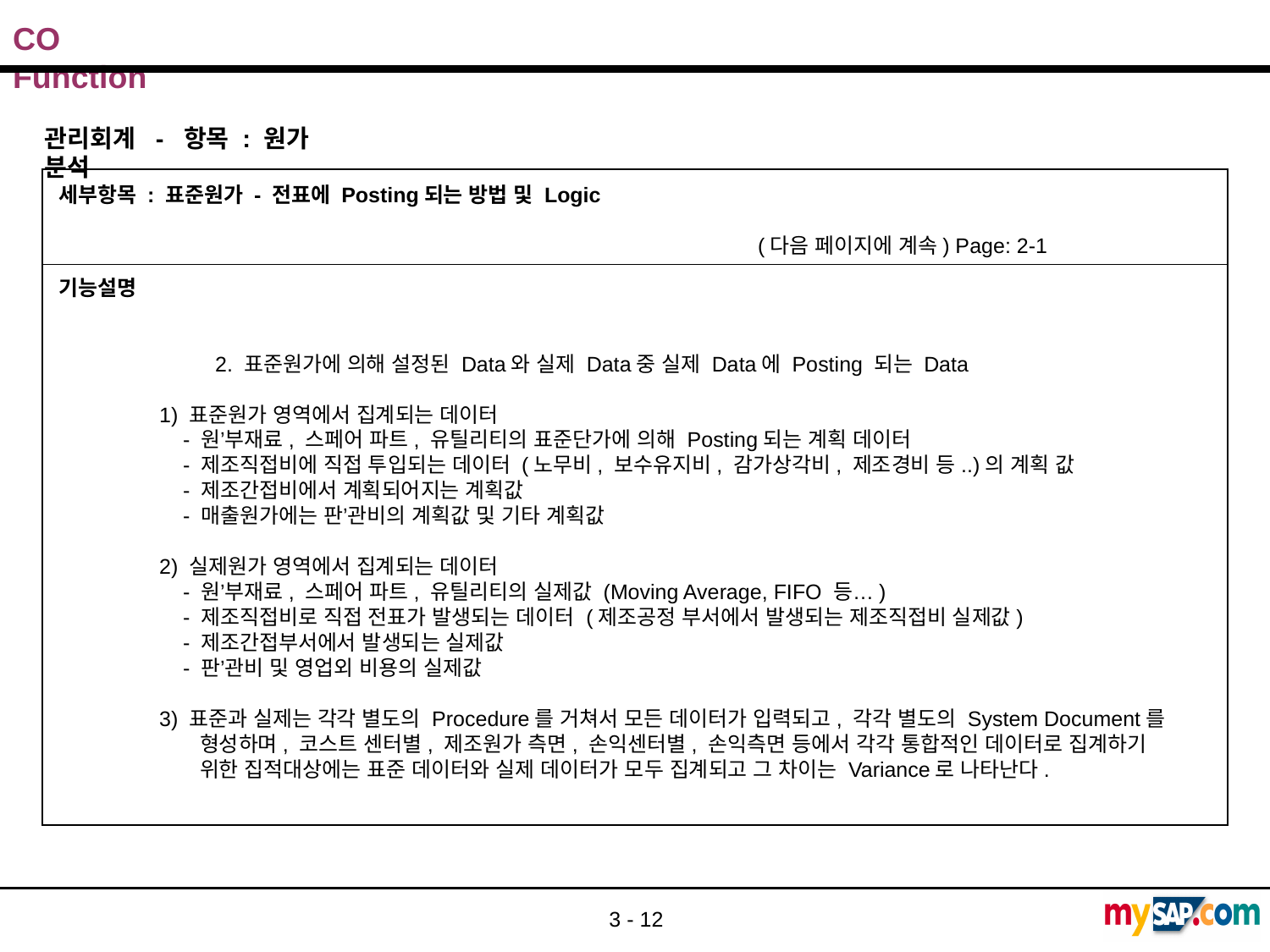

관리회계  -  항목 : 원가 분석

세부항목 : 표준원가 - 전표에 Posting되는 방법 및 Logic

                                                                                                                      (다음 페이지에 계속) Page: 2-1
기능설명

	     2. 표준원가에 의해 설정된 Data와 실제 Data중 실제 Data에 Posting 되는 Data

                 1) 표준원가 영역에서 집계되는 데이터
                     - 원’부재료, 스페어 파트, 유틸리티의 표준단가에 의해 Posting되는 계획 데이터
                     - 제조직접비에 직접 투입되는 데이터 (노무비, 보수유지비, 감가상각비, 제조경비 등..)의 계획 값
                     - 제조간접비에서 계획되어지는 계획값
                     - 매출원가에는 판’관비의 계획값 및 기타 계획값

                 2) 실제원가 영역에서 집계되는 데이터
                     - 원’부재료, 스페어 파트, 유틸리티의 실제값 (Moving Average, FIFO 등…)
                     - 제조직접비로 직접 전표가 발생되는 데이터 (제조공정 부서에서 발생되는 제조직접비 실제값)
                     - 제조간접부서에서 발생되는 실제값
                     - 판’관비 및 영업외 비용의 실제값

                 3) 표준과 실제는 각각 별도의 Procedure를 거쳐서 모든 데이터가 입력되고, 각각 별도의 System Document를
                       형성하며, 코스트 센터별, 제조원가 측면, 손익센터별, 손익측면 등에서 각각 통합적인 데이터로 집계하기
                       위한 집적대상에는 표준 데이터와 실제 데이터가 모두 집계되고 그 차이는 Variance로 나타난다.